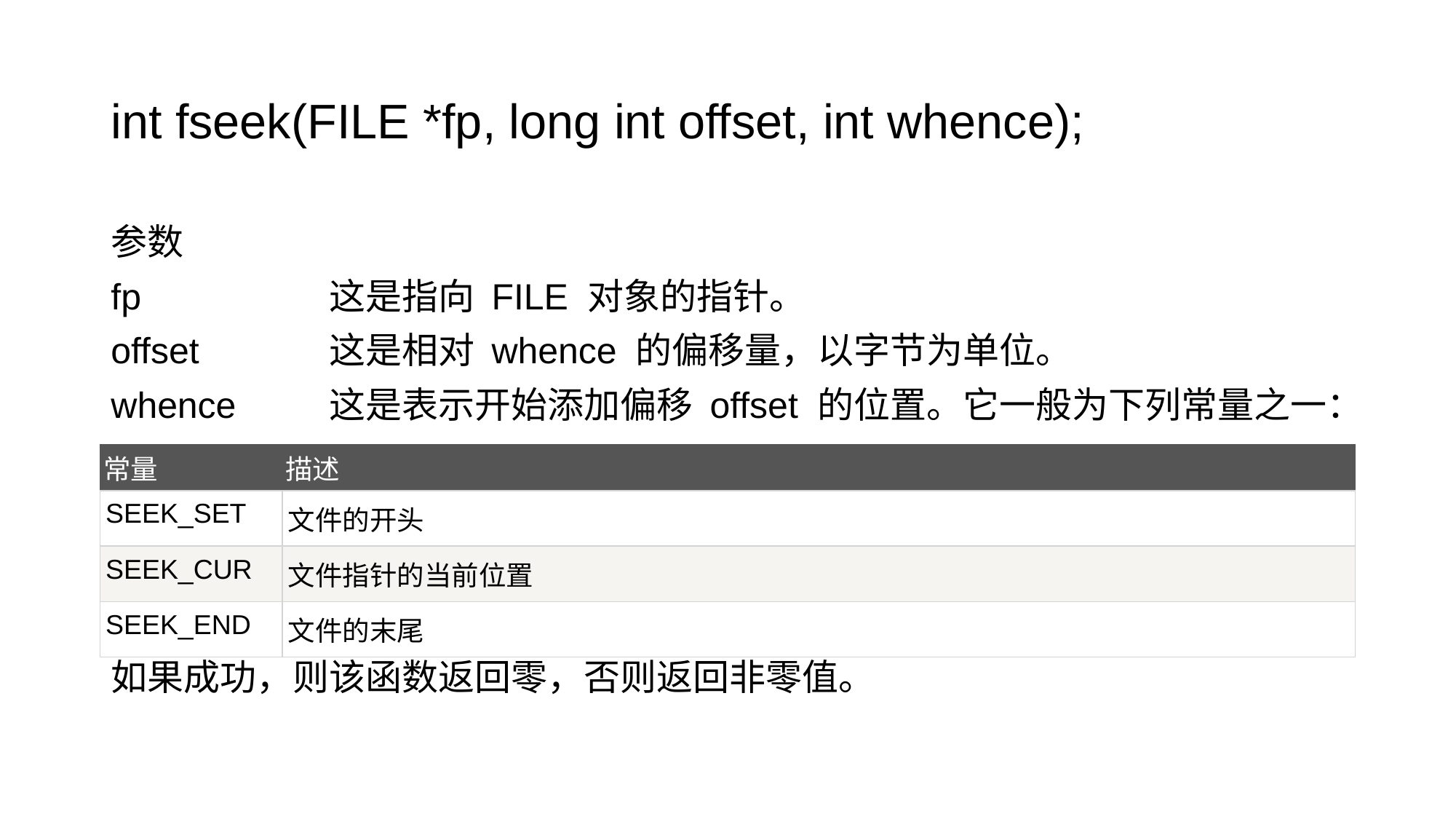

# int fseek(FILE *fp, long int offset, int whence);
参数
fp		这是指向 FILE 对象的指针。
offset		这是相对 whence 的偏移量，以字节为单位。
whence	这是表示开始添加偏移 offset 的位置。它一般为下列常量之一：

如果成功，则该函数返回零，否则返回非零值。
| 常量 | 描述 |
| --- | --- |
| SEEK\_SET | 文件的开头 |
| SEEK\_CUR | 文件指针的当前位置 |
| SEEK\_END | 文件的末尾 |